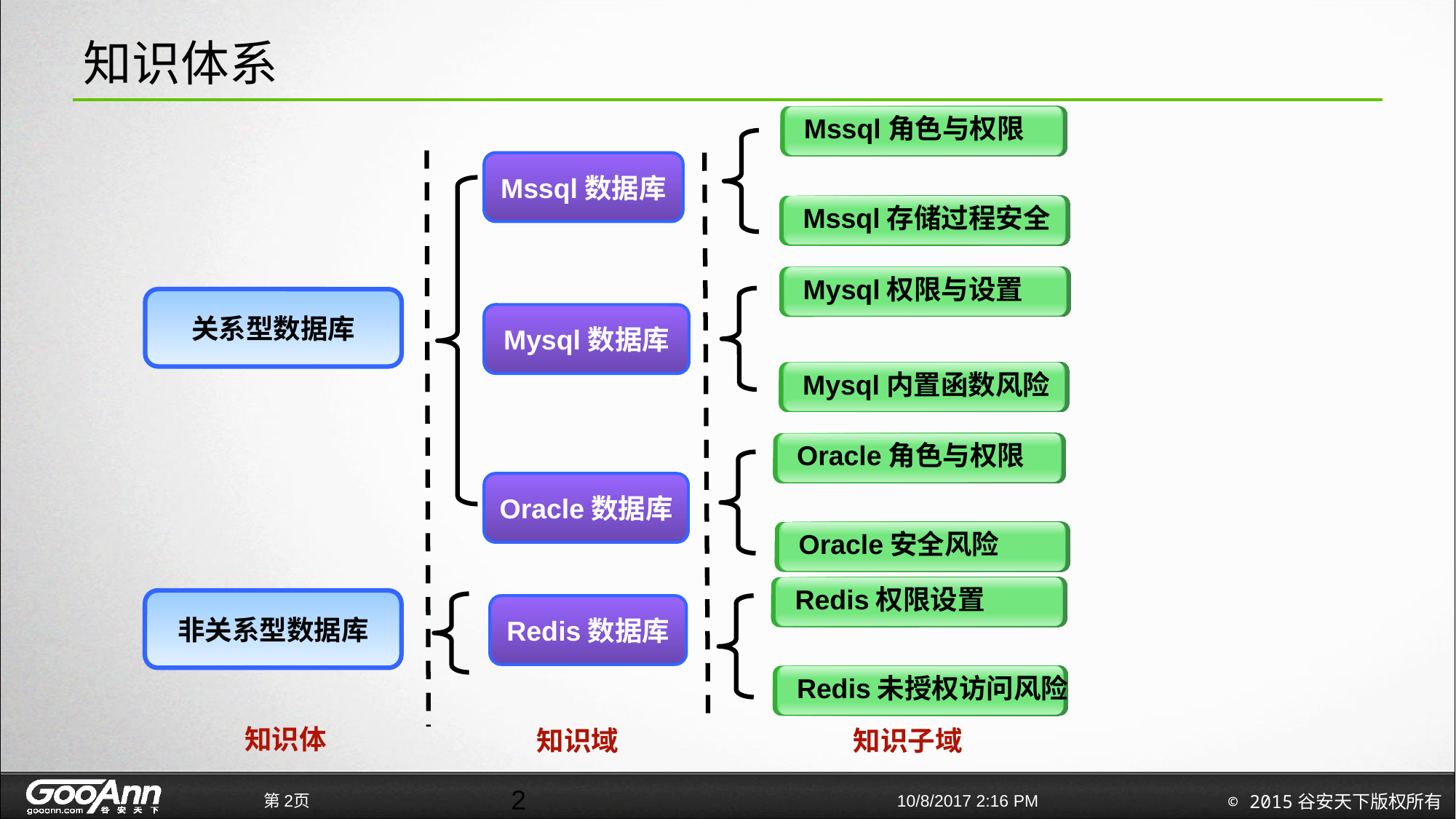

# 知识体系

Mssql角色与权限

Mssql数据库

Mssql存储过程安全

Mysql权限与设置

关系型数据库
Mysql数据库

Mysql内置函数风险

Oracle角色与权限

Oracle数据库

Oracle安全风险

Redis权限设置
非关系型数据库

Redis数据库

Redis未授权访问风险
知识体
知识域
知识子域
2